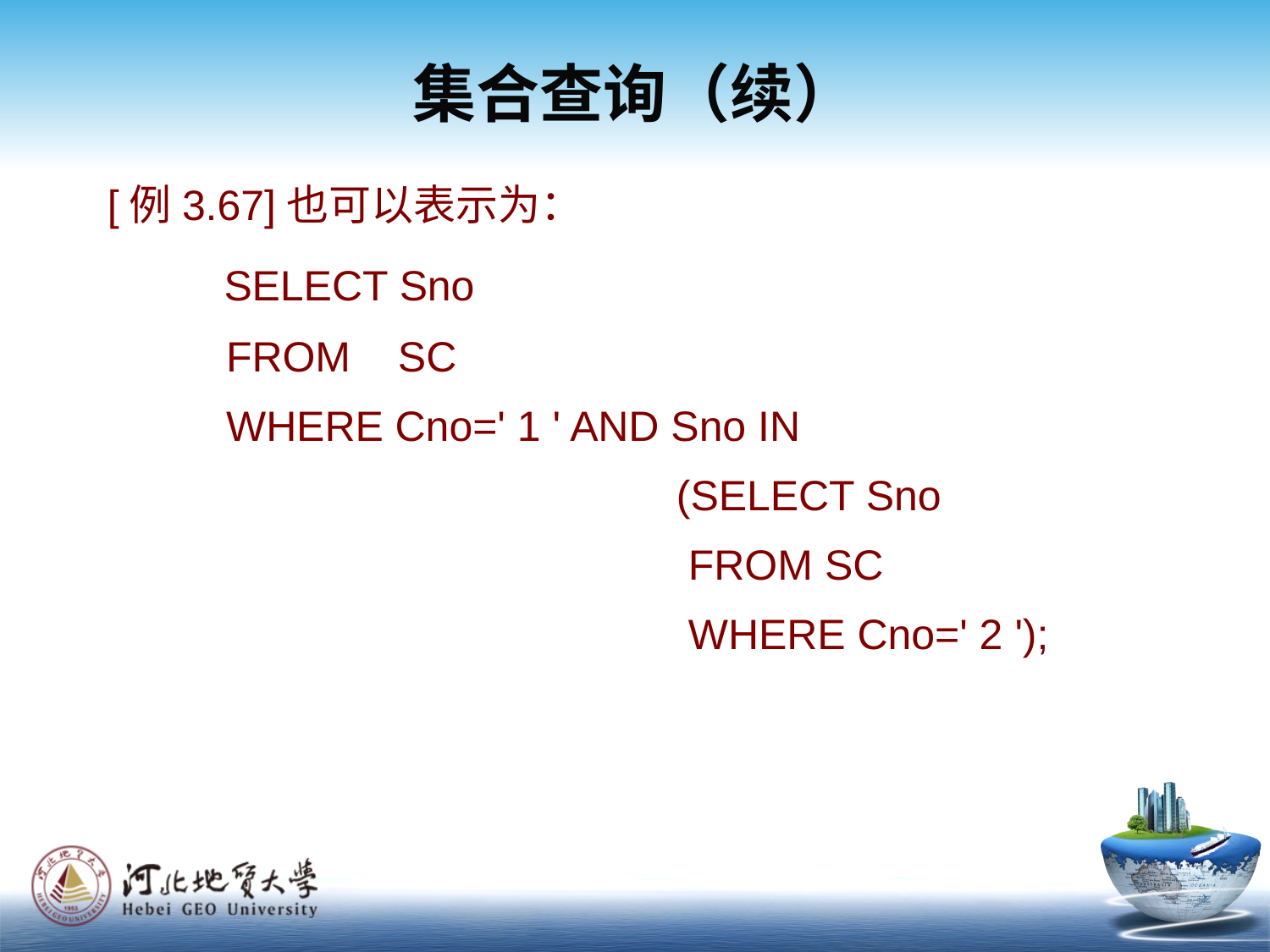

集合查询（续）
[例3.67]也可以表示为：
	     SELECT Sno
          FROM    SC
          WHERE Cno=' 1 ' AND Sno IN
                                                (SELECT Sno
                                                 FROM SC
                                                 WHERE Cno=' 2 ');